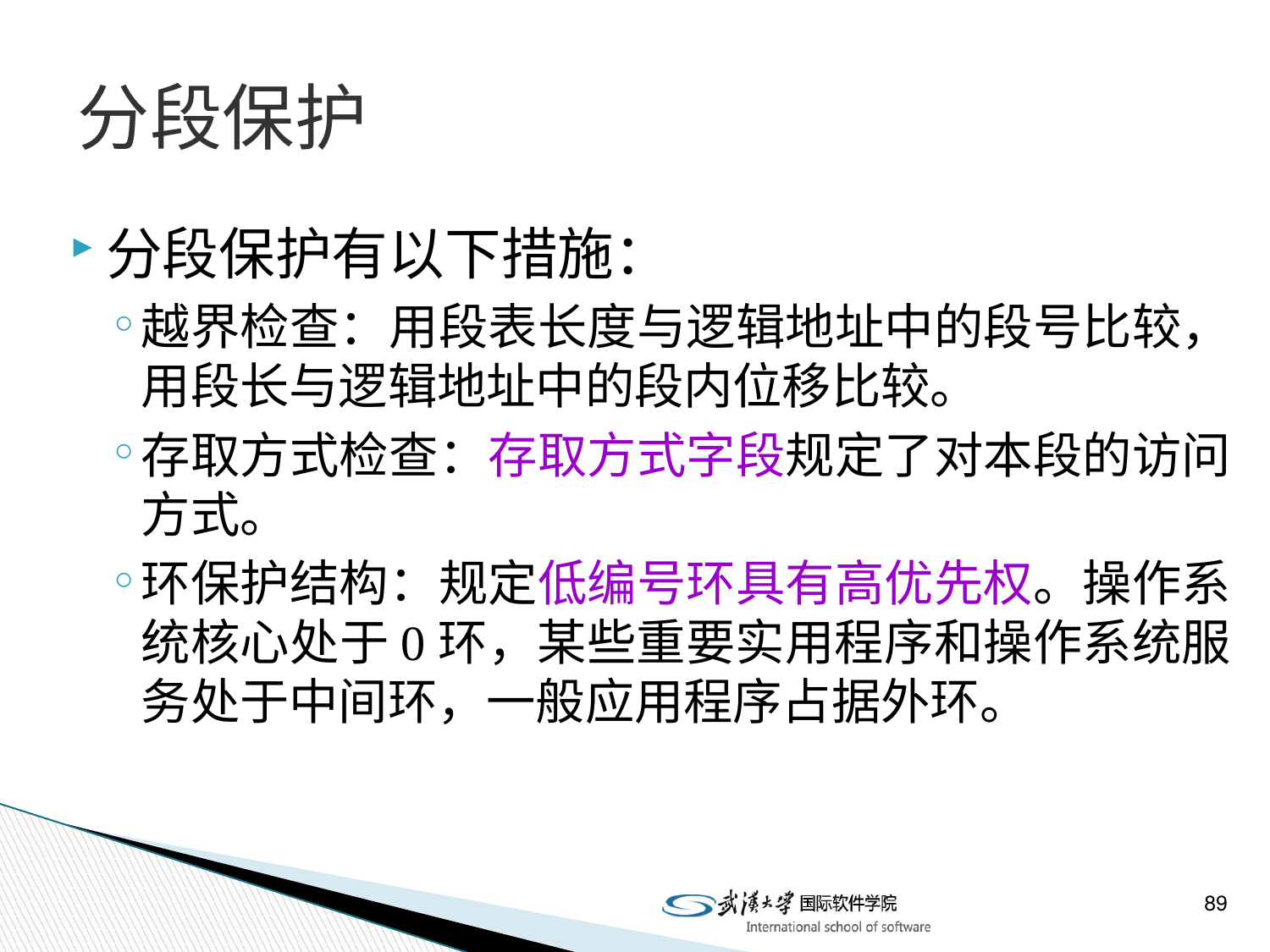

# 分段保护
分段保护有以下措施：
越界检查：用段表长度与逻辑地址中的段号比较，用段长与逻辑地址中的段内位移比较。
存取方式检查：存取方式字段规定了对本段的访问方式。
环保护结构：规定低编号环具有高优先权。操作系统核心处于0环，某些重要实用程序和操作系统服务处于中间环，一般应用程序占据外环。